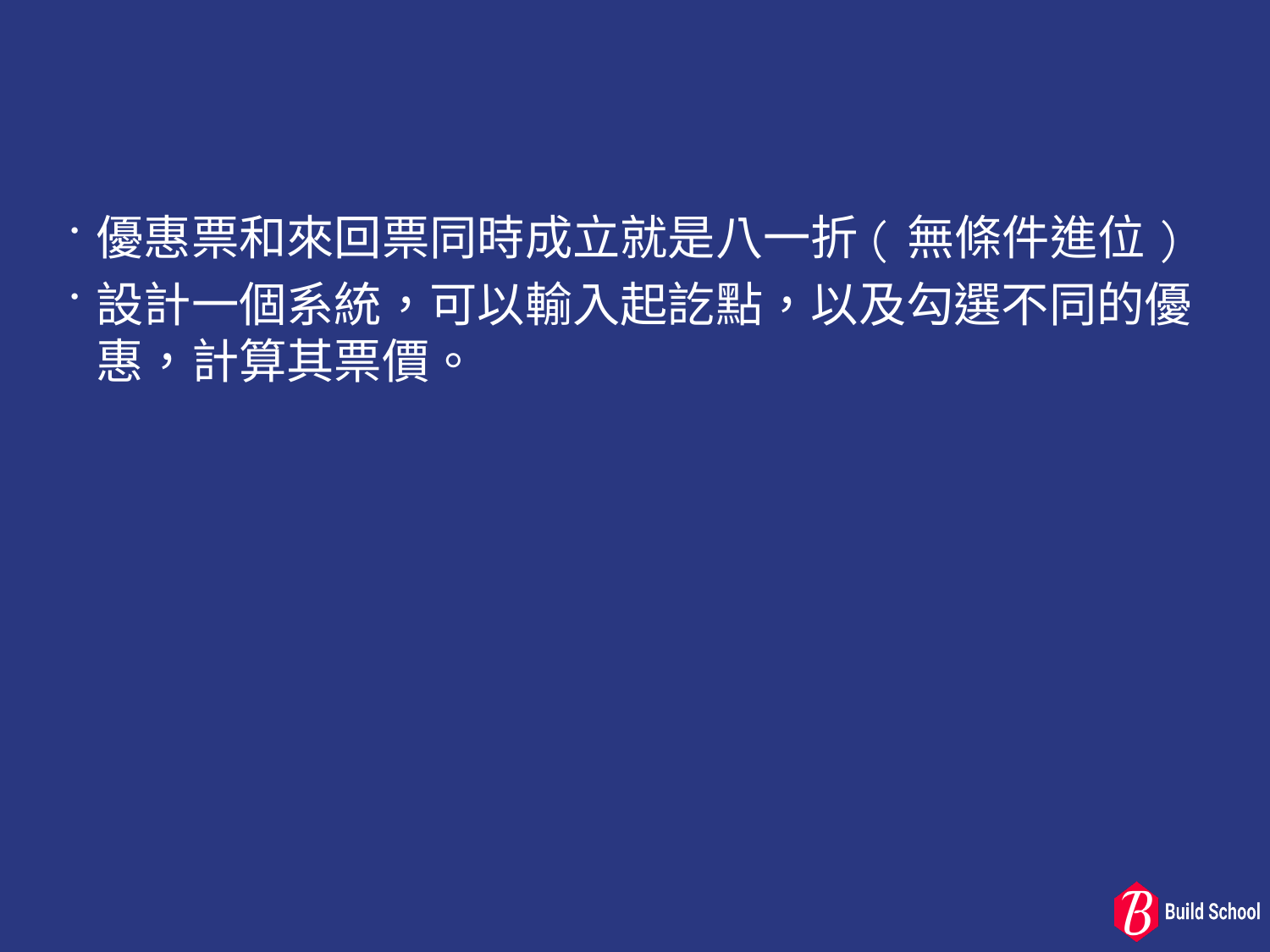

#
優惠票和來回票同時成立就是八一折(無條件進位)
設計一個系統，可以輸入起訖點，以及勾選不同的優惠，計算其票價。